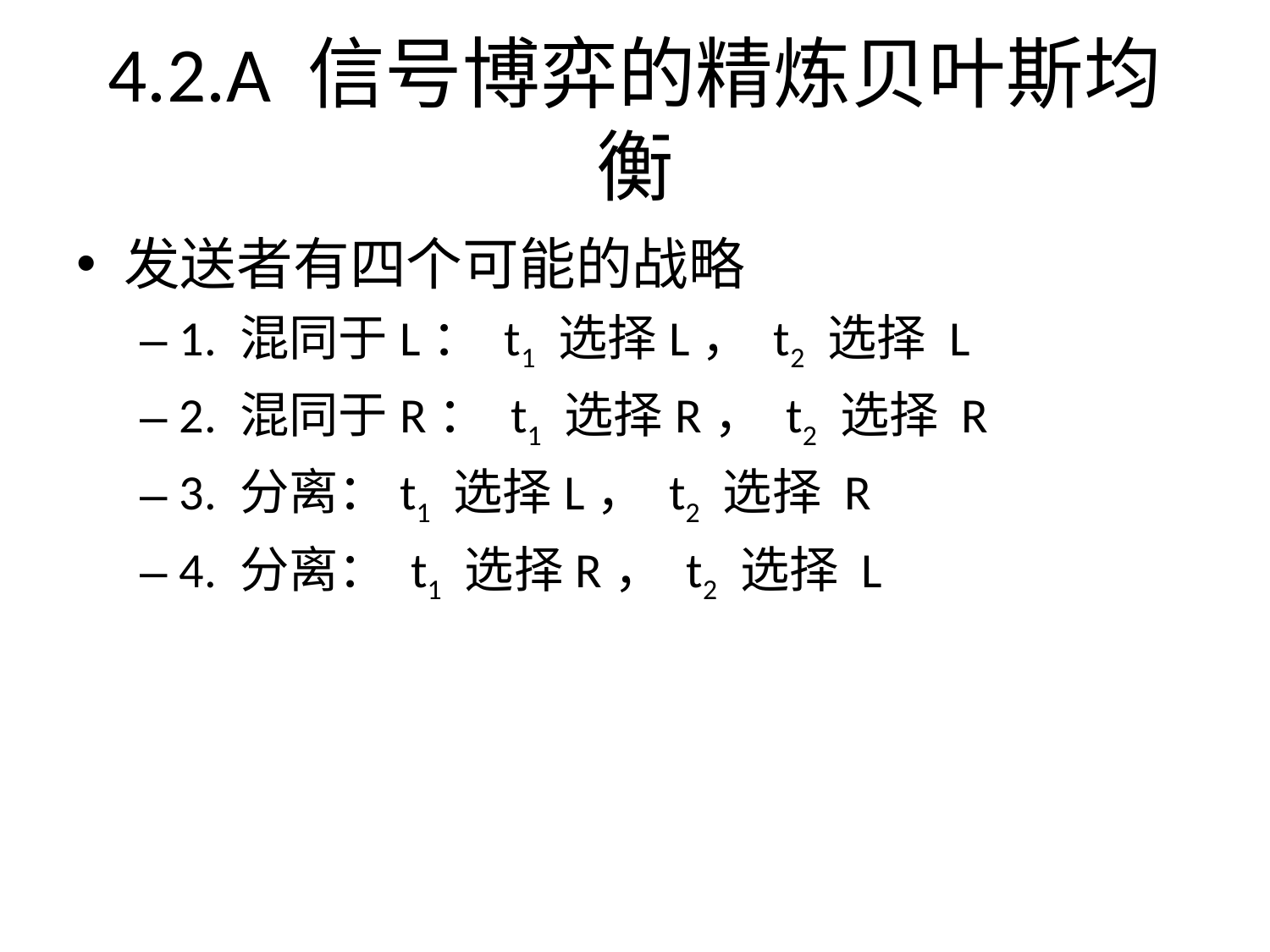

4.2.A 信号博弈的精炼贝叶斯均衡
发送者有四个可能的战略
1. 混同于L： t1 选择L， t2 选择 L
2. 混同于R： t1 选择R， t2 选择 R
3. 分离：t1 选择L， t2 选择 R
4. 分离： t1 选择R， t2 选择 L